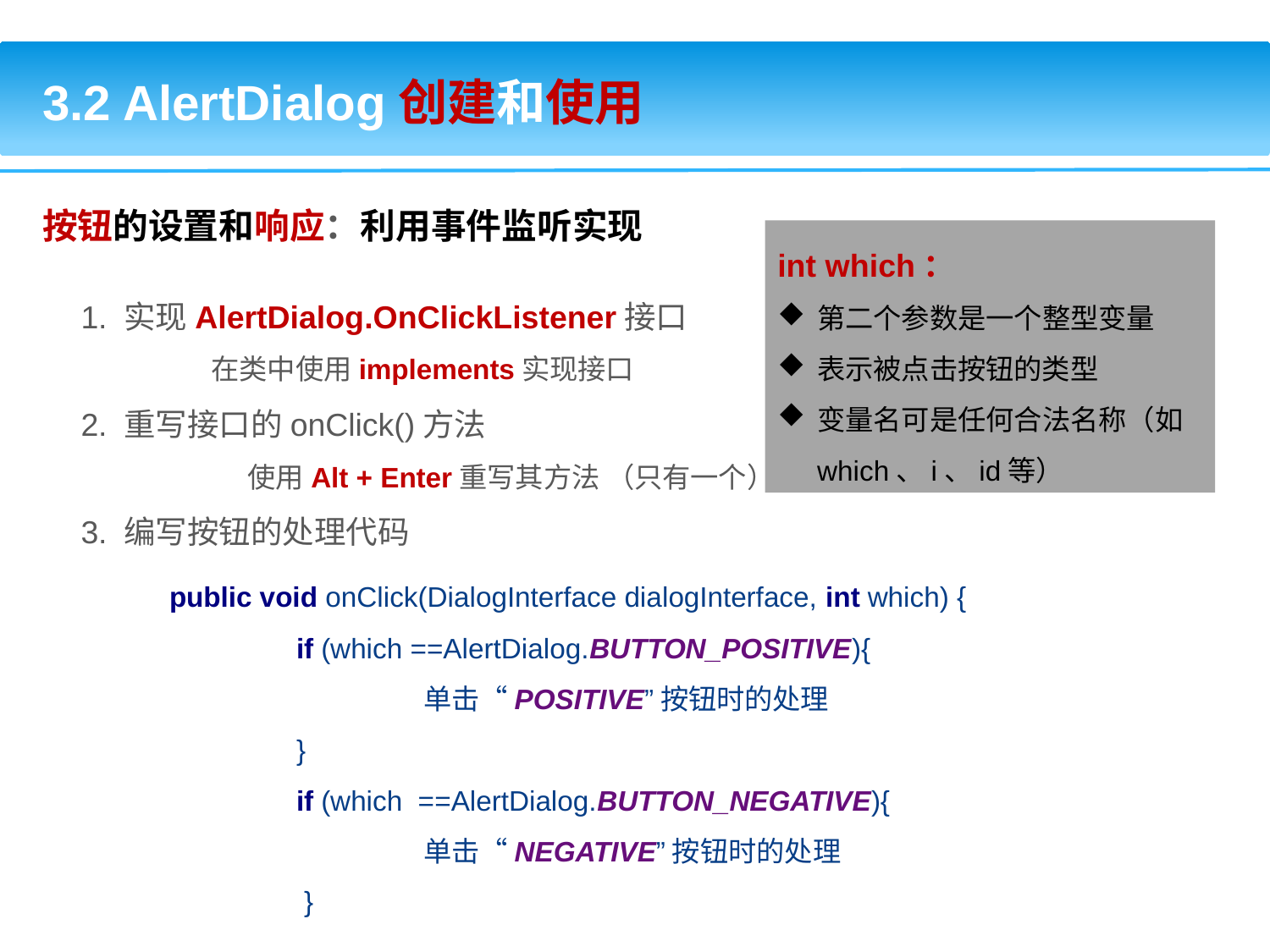

3.2 AlertDialog创建和使用
按钮的设置和响应：利用事件监听实现

1. 实现AlertDialog.OnClickListener接口
	在类中使用implements实现接口
2. 重写接口的onClick()方法
	使用Alt + Enter重写其方法 （只有一个）
3. 编写按钮的处理代码
	public void onClick(DialogInterface dialogInterface, int which) {
		if (which ==AlertDialog.BUTTON_POSITIVE){
			单击“POSITIVE”按钮时的处理
		}
		if (which  ==AlertDialog.BUTTON_NEGATIVE){
			单击“NEGATIVE”按钮时的处理
		 }
int which：
第二个参数是一个整型变量
表示被点击按钮的类型
变量名可是任何合法名称（如which、i、id等）